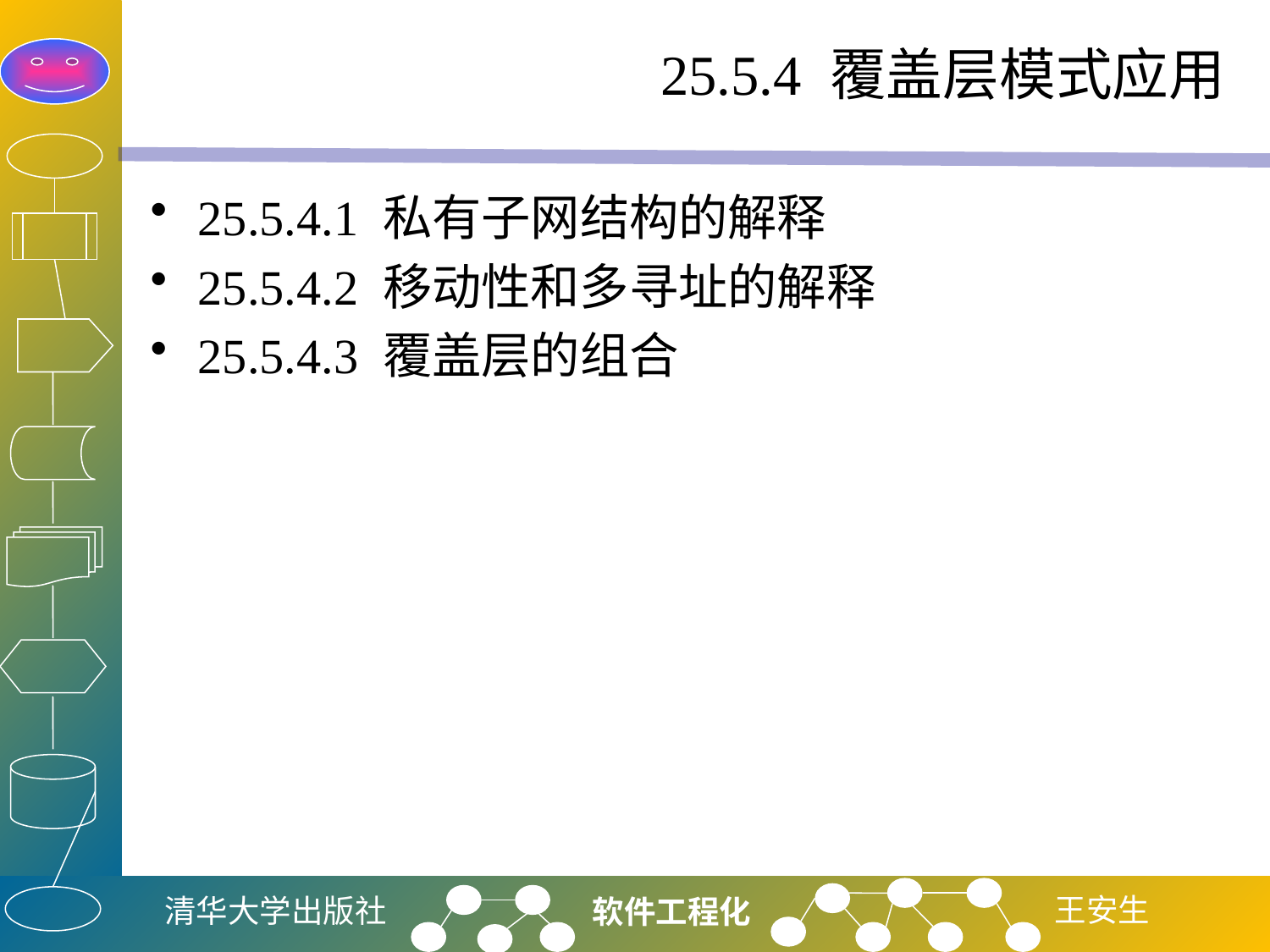

# 25.5.4 覆盖层模式应用
25.5.4.1 私有子网结构的解释
25.5.4.2 移动性和多寻址的解释
25.5.4.3 覆盖层的组合